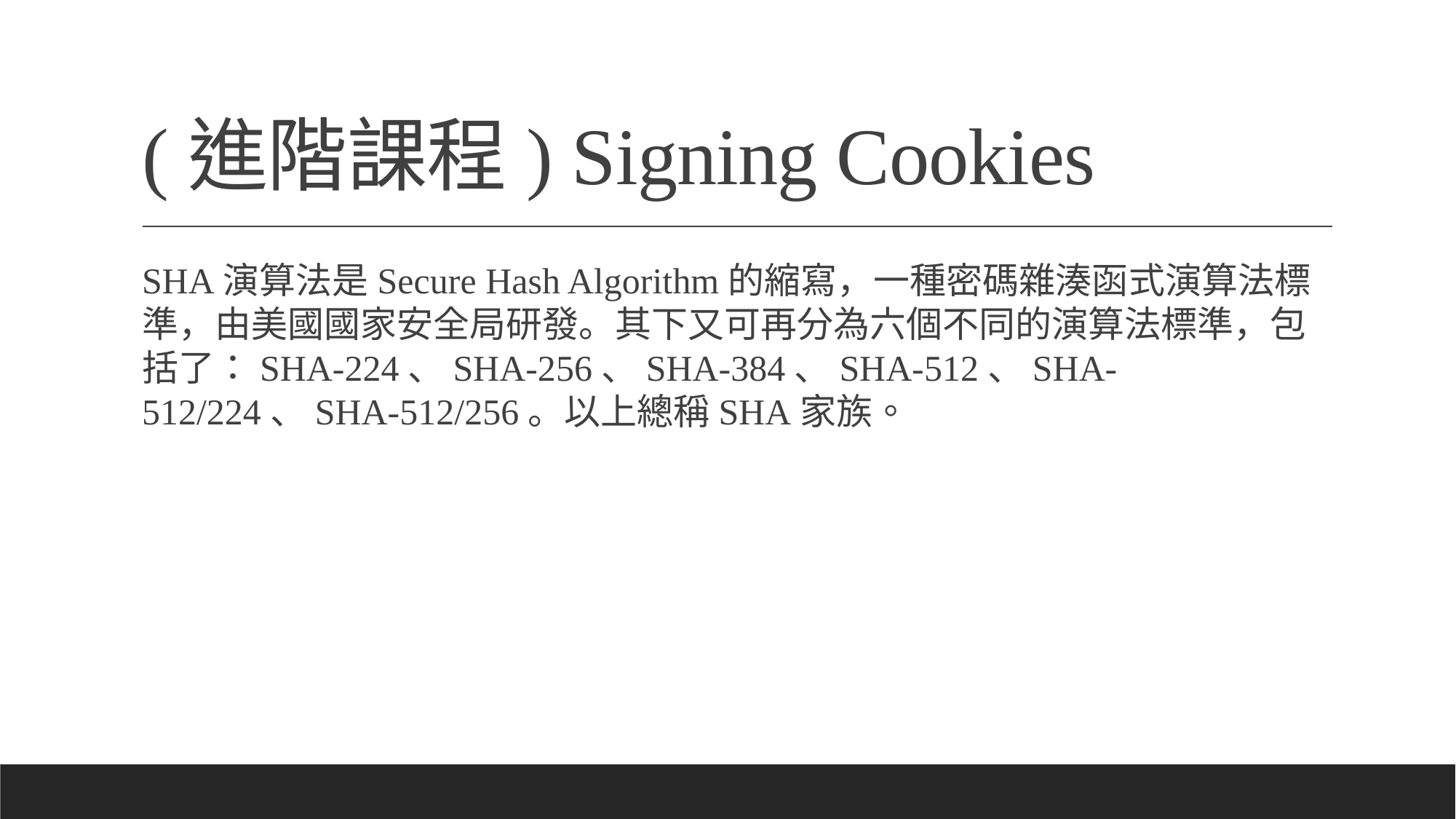

# (進階課程) Signing Cookies
SHA演算法是Secure Hash Algorithm的縮寫，一種密碼雜湊函式演算法標準，由美國國家安全局研發。其下又可再分為六個不同的演算法標準，包括了：SHA-224、SHA-256、SHA-384、SHA-512、SHA-512/224、SHA-512/256。以上總稱SHA家族。